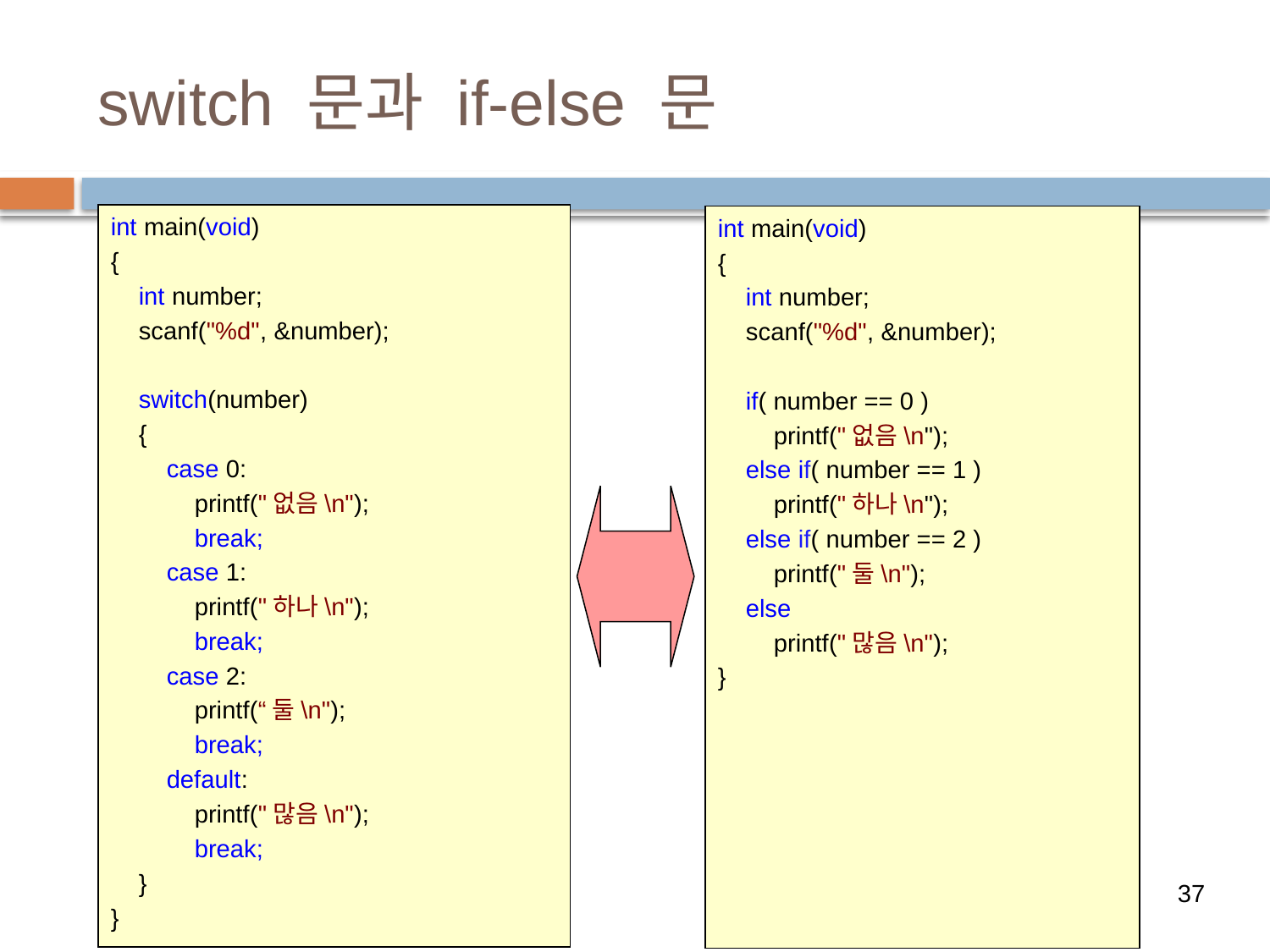

# switch 문과 if-else 문
int main(void)
{
    int number;
    scanf("%d", &number);

    switch(number)
    {
        case 0:
            printf("없음\n");
            break;
        case 1:
            printf("하나\n");
            break;
        case 2:
            printf(“둘\n");
            break;
        default:
            printf("많음\n");
            break;
    }
}
int main(void)
{
    int number;
    scanf("%d", &number);

    if( number == 0 )
        printf("없음\n");
    else if( number == 1 )
        printf("하나\n");
    else if( number == 2 )
        printf("둘\n");
    else
        printf("많음\n");
}

37